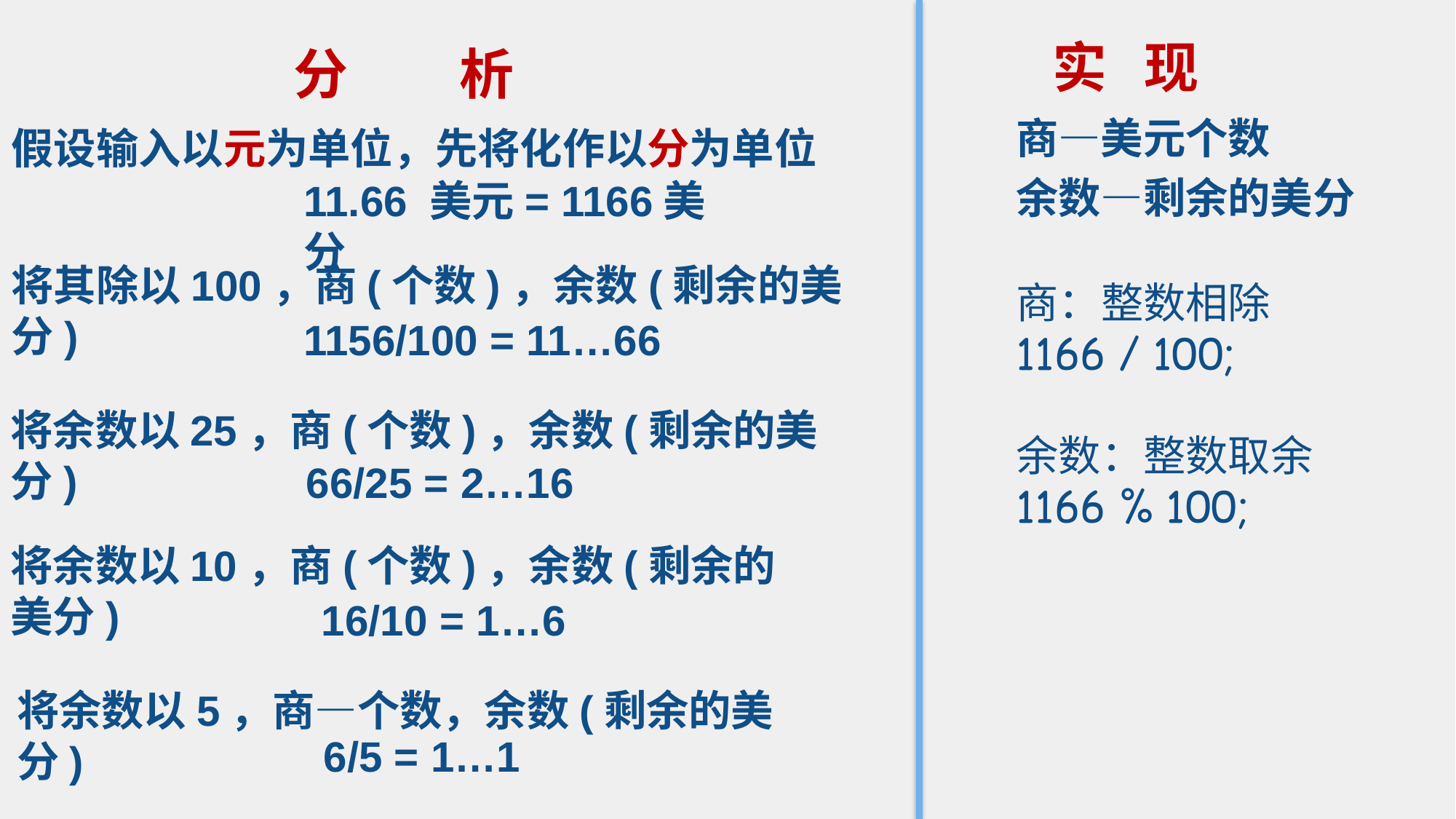

实   现
分         析
商—美元个数
余数—剩余的美分
假设输入以元为单位，先将化作以分为单位
11.66 美元= 1166美分
商：整数相除
1166 / 100;
余数：整数取余
1166 % 100;
将其除以100，商(个数)，余数(剩余的美分)
1156/100 = 11…66
将余数以25，商(个数)，余数(剩余的美分)
66/25 = 2…16
将余数以10，商(个数)，余数(剩余的美分)
16/10 = 1…6
将余数以5，商—个数，余数(剩余的美分)
6/5 = 1…1